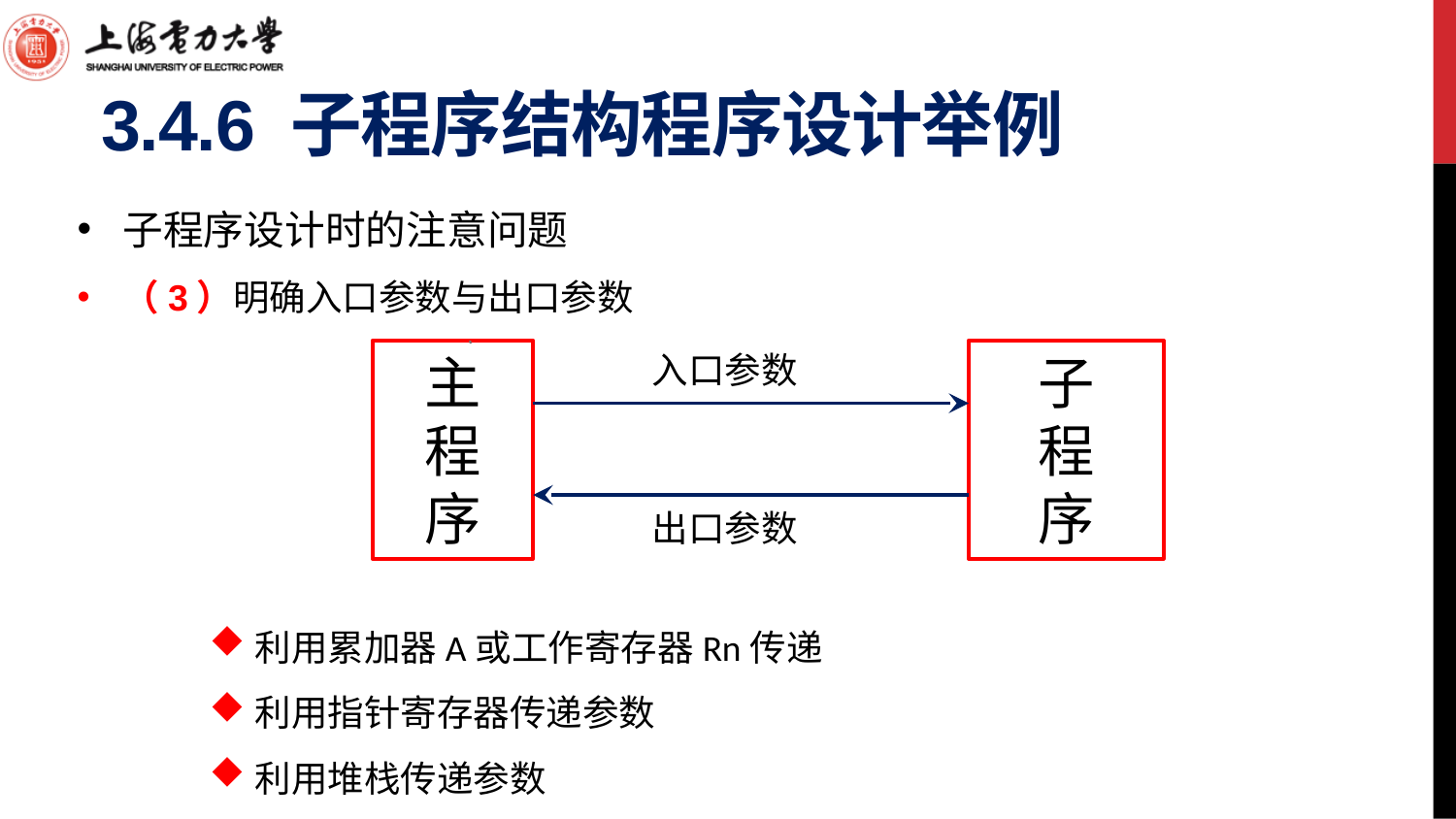

# 3.4.6 子程序结构程序设计举例

子程序设计时的注意问题
（3）明确入口参数与出口参数

主
程
序
入口参数
子
程
序
出口参数
利用累加器A或工作寄存器Rn传递
利用指针寄存器传递参数
利用堆栈传递参数